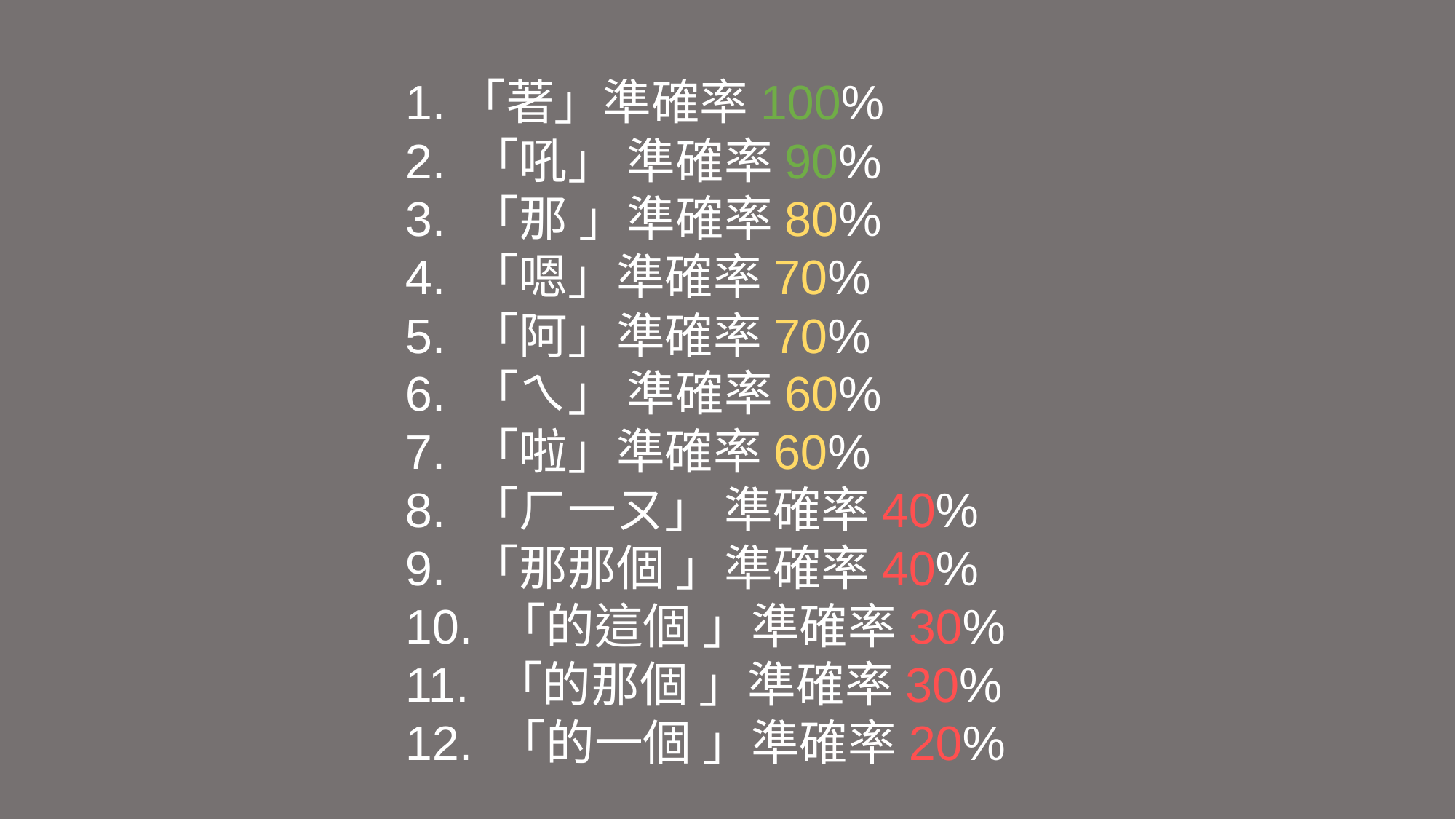

1.「著」準確率100%
2. 「吼」 準確率90%
3. 「那 」準確率80%
4. 「嗯」準確率70%
5. 「阿」準確率70%
6. 「ㄟ」 準確率60%
7. 「啦」準確率60%
8. 「ㄏ一ㄡ」 準確率40%
9. 「那那個 」準確率40%
10. 「的這個 」準確率30%
11. 「的那個 」準確率30%
12. 「的一個 」準確率20%